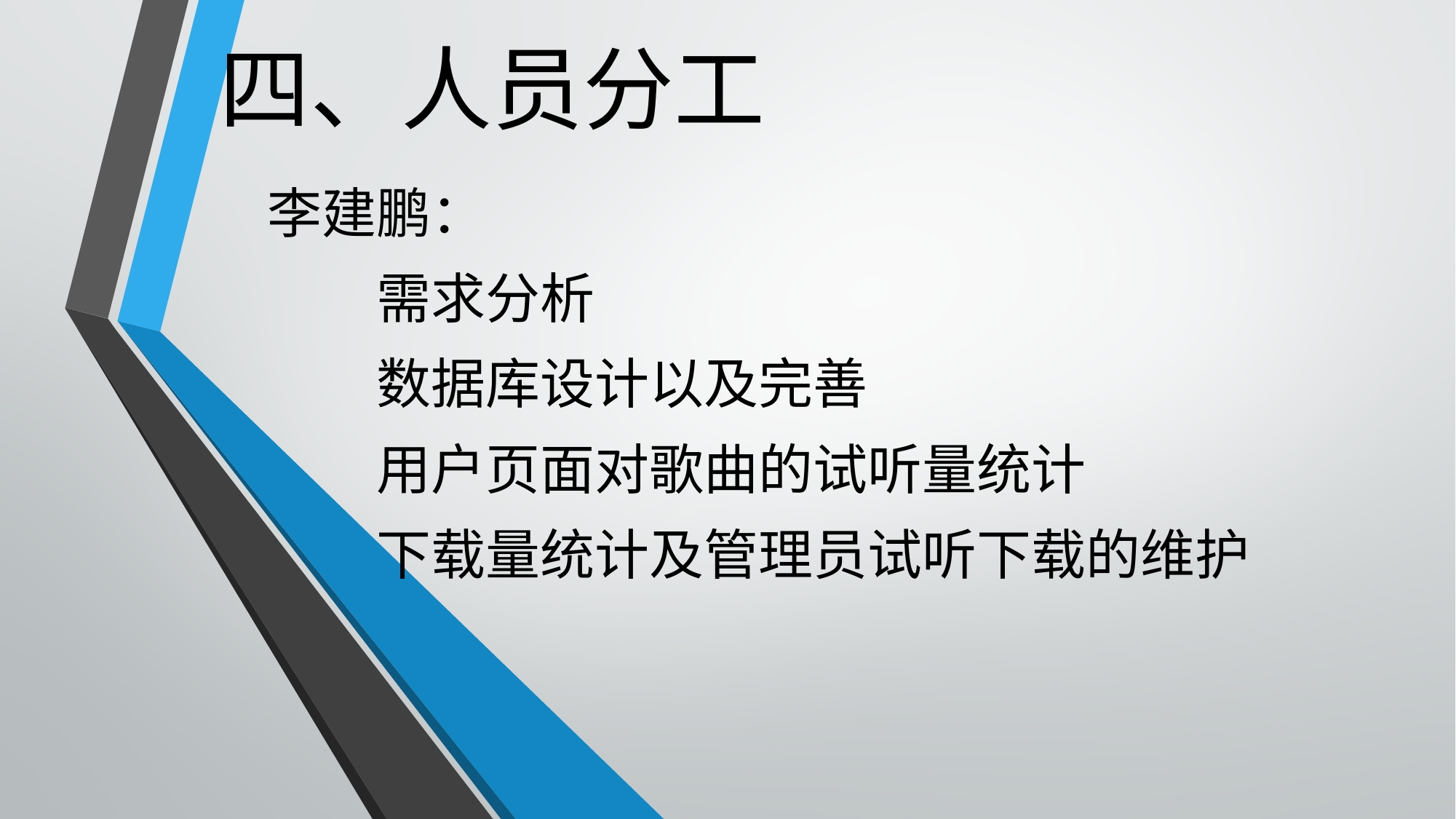

# 四、人员分工
李建鹏：
	需求分析
	数据库设计以及完善
	用户页面对歌曲的试听量统计
	下载量统计及管理员试听下载的维护